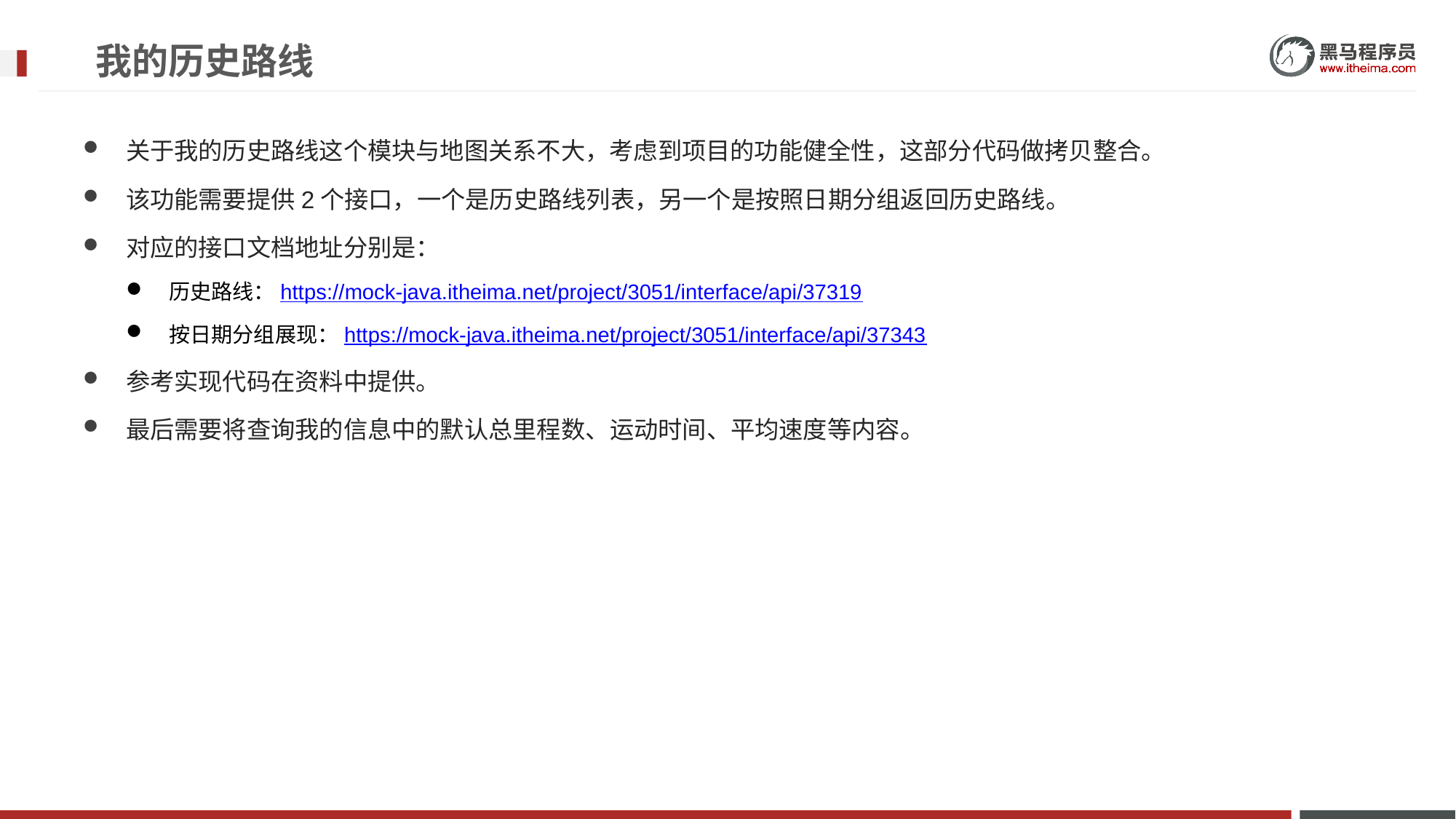

# 我的历史路线
关于我的历史路线这个模块与地图关系不大，考虑到项目的功能健全性，这部分代码做拷贝整合。
该功能需要提供2个接口，一个是历史路线列表，另一个是按照日期分组返回历史路线。
对应的接口文档地址分别是：
历史路线：https://mock-java.itheima.net/project/3051/interface/api/37319
按日期分组展现：https://mock-java.itheima.net/project/3051/interface/api/37343
参考实现代码在资料中提供。
最后需要将查询我的信息中的默认总里程数、运动时间、平均速度等内容。